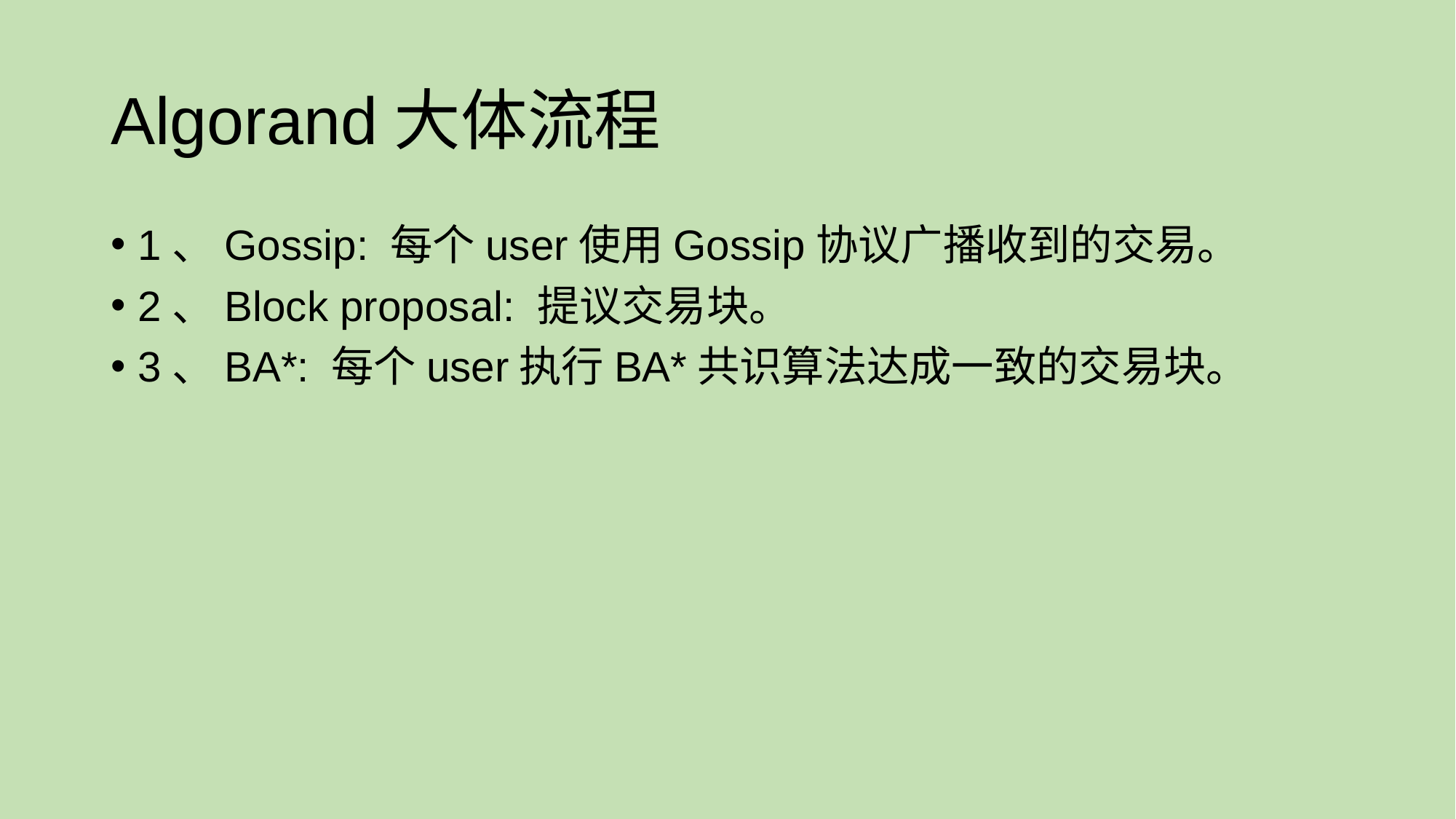

# Algorand大体流程
1、Gossip: 每个user使用Gossip协议广播收到的交易。
2、Block proposal: 提议交易块。
3、BA*: 每个user执行BA*共识算法达成一致的交易块。